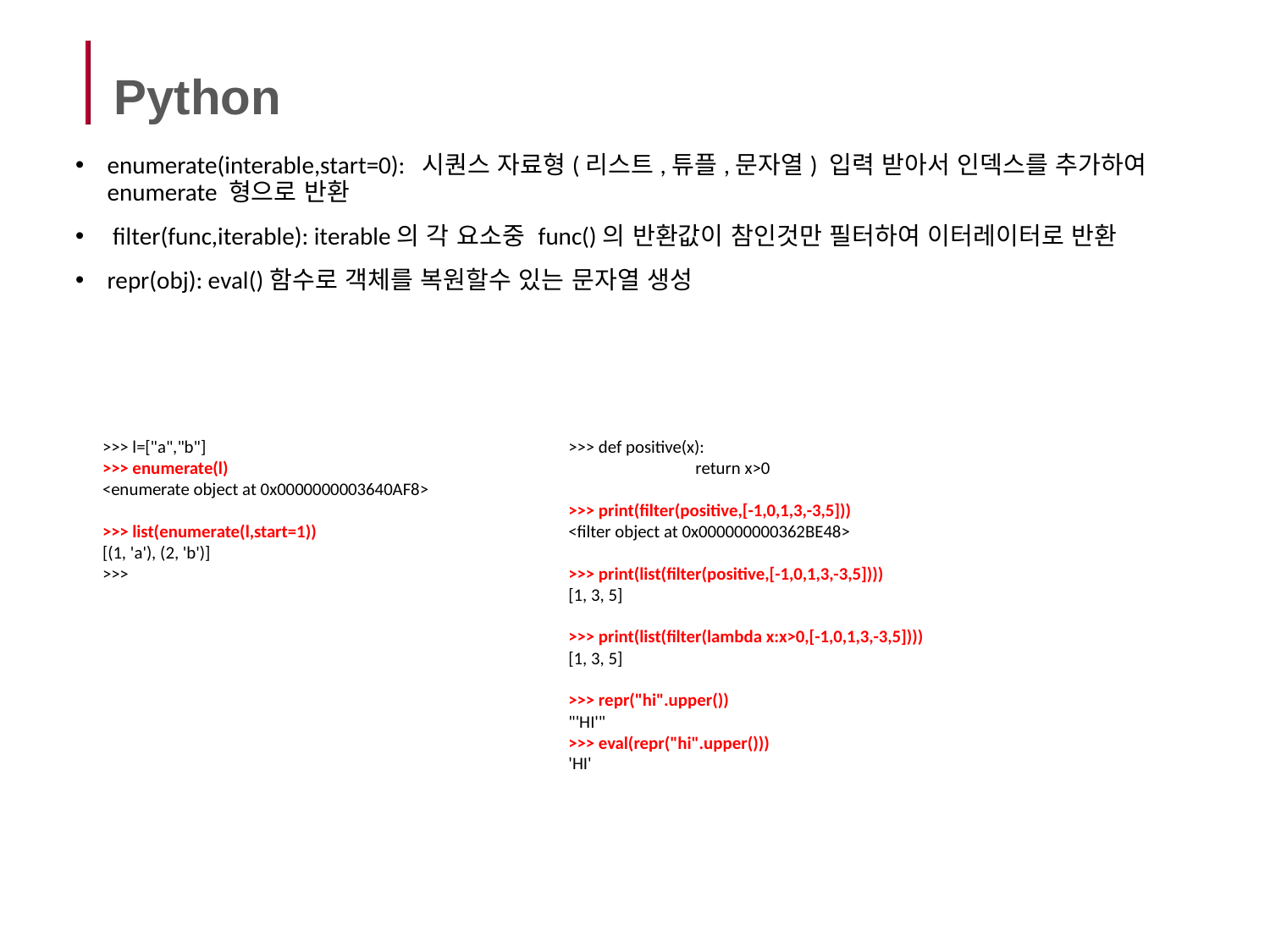

enumerate(interable,start=0):  시퀀스 자료형(리스트,튜플,문자열) 입력 받아서 인덱스를 추가하여  enumerate 형으로 반환
 filter(func,iterable): iterable의 각 요소중 func()의 반환값이 참인것만 필터하여 이터레이터로 반환
repr(obj): eval()함수로 객체를 복원할수 있는 문자열 생성
>>> l=["a","b"]
>>> enumerate(l)
<enumerate object at 0x0000000003640AF8>

>>> list(enumerate(l,start=1))
[(1, 'a'), (2, 'b')]
>>>
>>> def positive(x):
	return x>0

>>> print(filter(positive,[-1,0,1,3,-3,5]))
<filter object at 0x000000000362BE48>

>>> print(list(filter(positive,[-1,0,1,3,-3,5])))
[1, 3, 5]

>>> print(list(filter(lambda x:x>0,[-1,0,1,3,-3,5])))
[1, 3, 5]

>>> repr("hi".upper())
"'HI'"
>>> eval(repr("hi".upper()))
'HI'